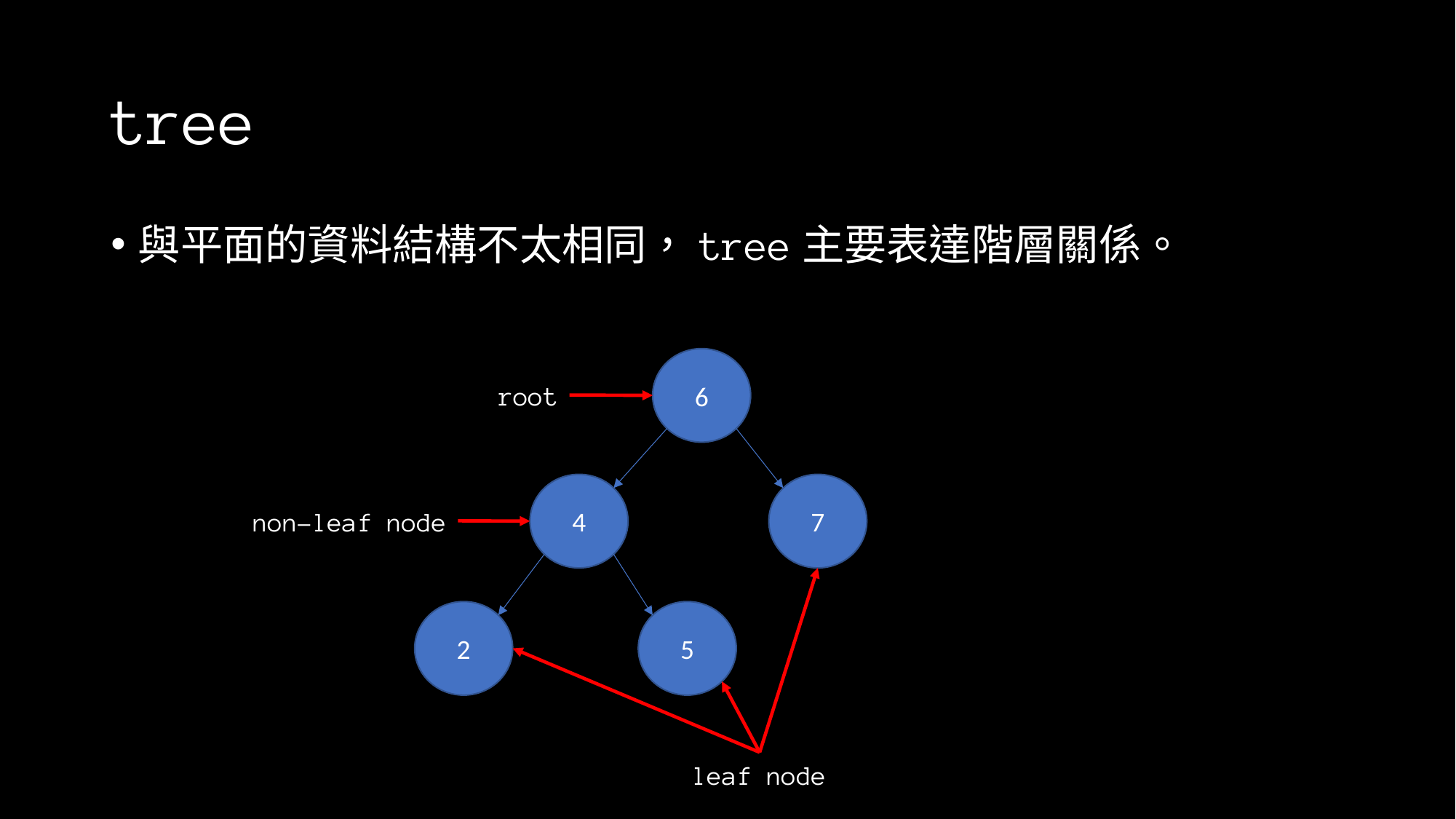

# tree
與平面的資料結構不太相同，tree主要表達階層關係。
6
root
4
7
non-leaf node
2
5
leaf node